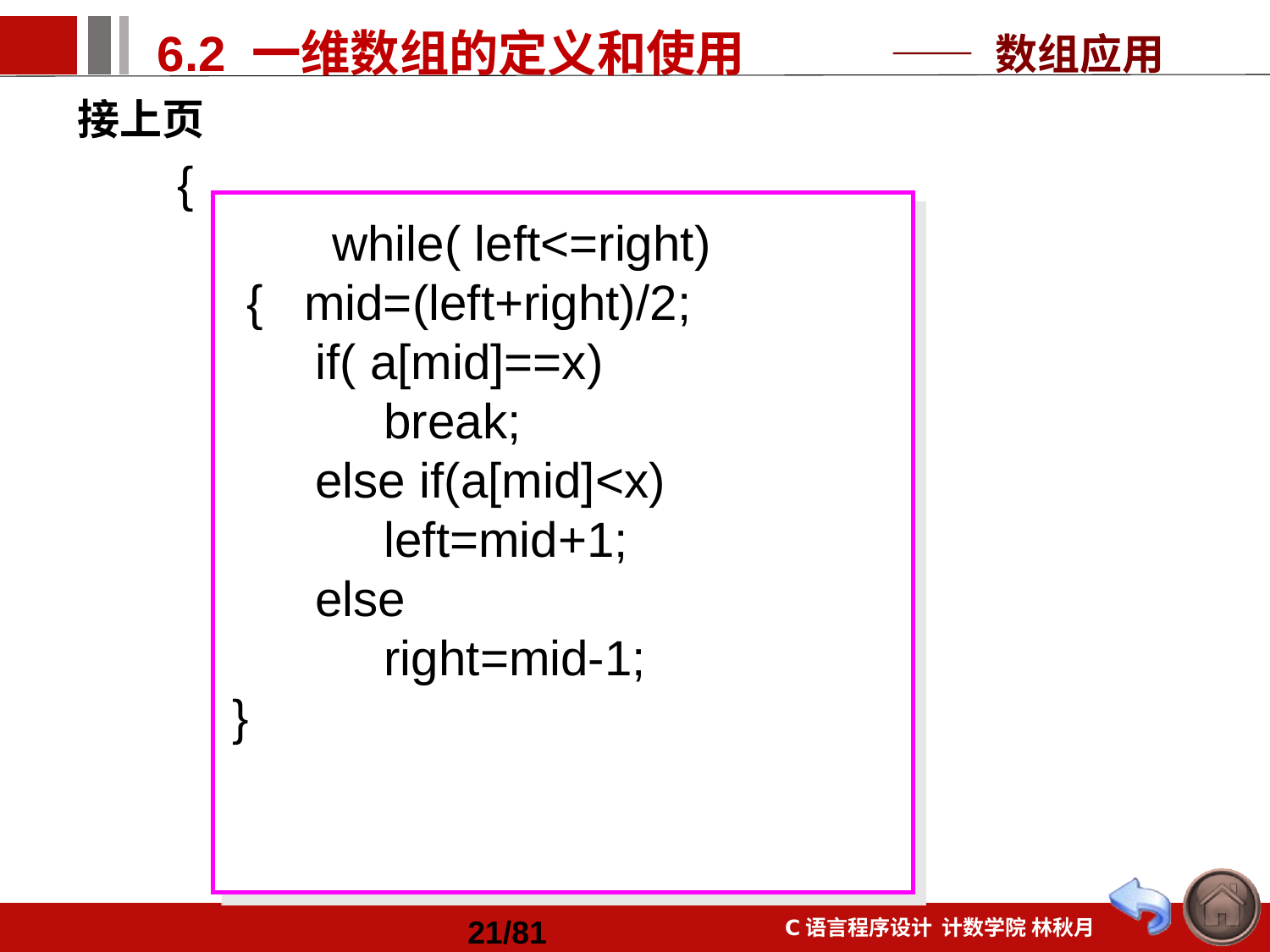

—— 数组应用
接上页
{
	  while( left<=right)
     {   mid=(left+right)/2;
          if( a[mid]==x)
               break;
          else if(a[mid]<x)
               left=mid+1;
          else
               right=mid-1;
    }